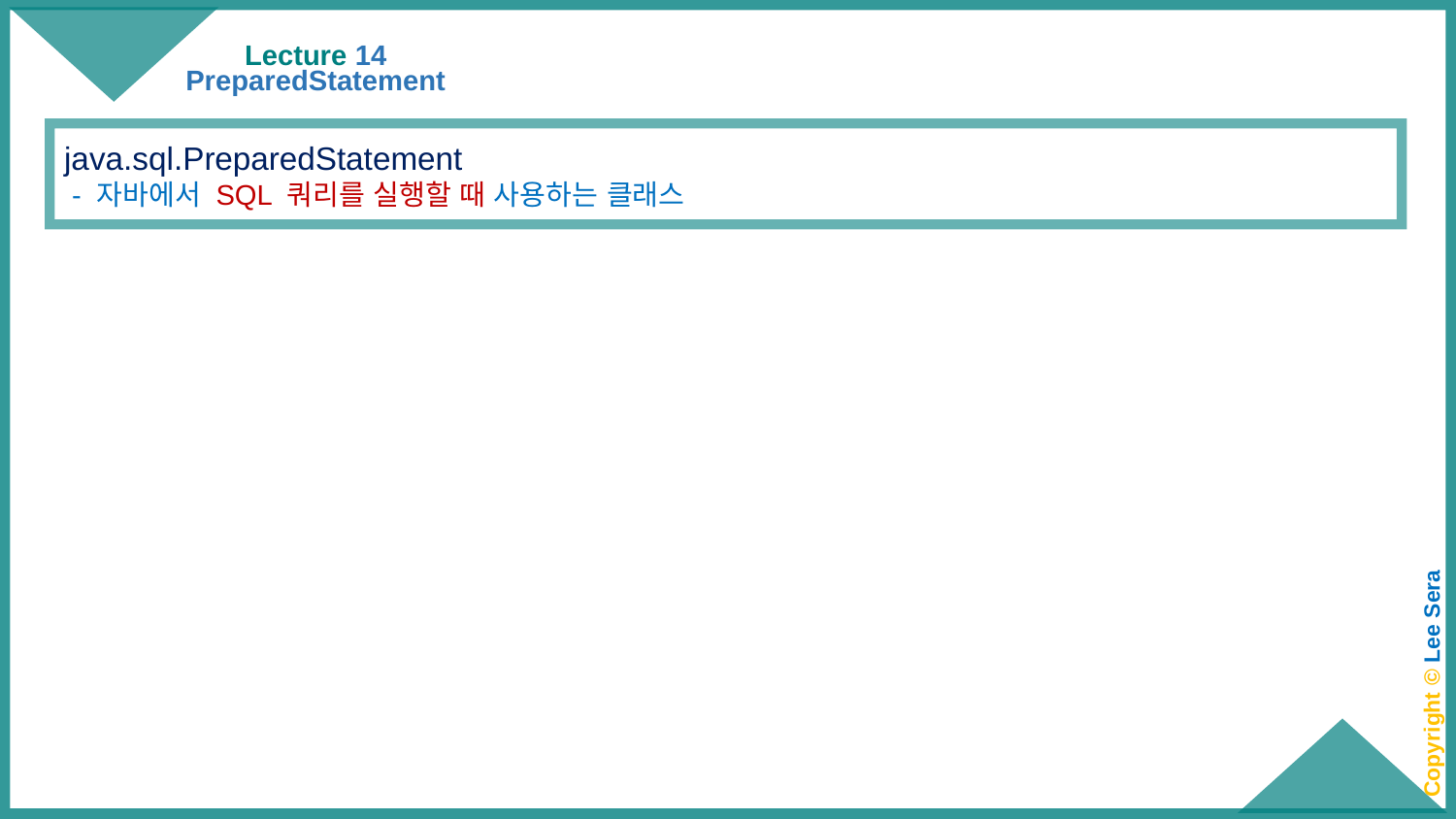

# Lecture 14
PreparedStatement
java.sql.PreparedStatement
 - 자바에서 SQL 쿼리를 실행할 때 사용하는 클래스
Copyright © Lee Sera